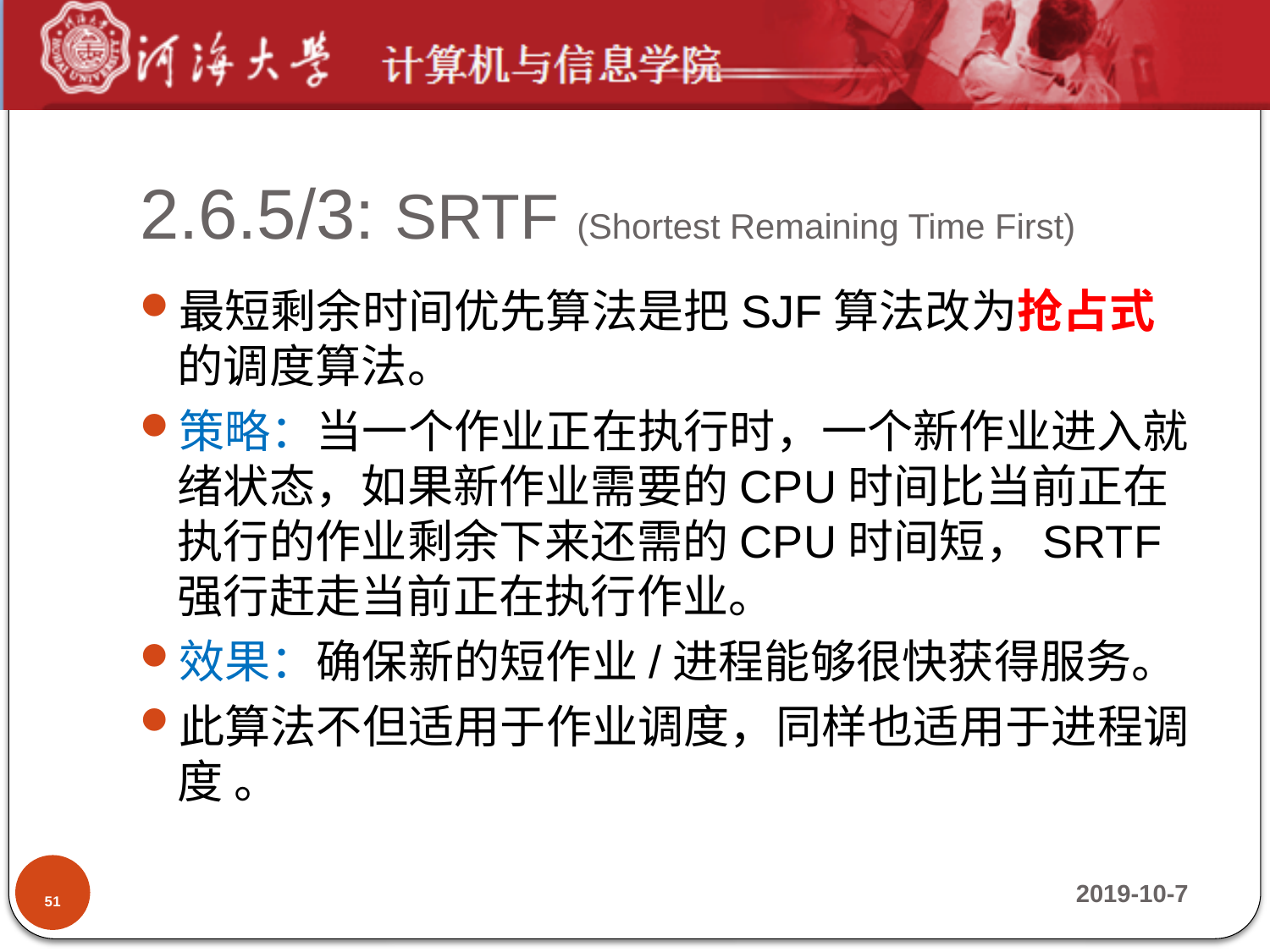

# 2.6.5/3: SRTF (Shortest Remaining Time First)
最短剩余时间优先算法是把SJF算法改为抢占式的调度算法。
策略：当一个作业正在执行时，一个新作业进入就绪状态，如果新作业需要的CPU时间比当前正在执行的作业剩余下来还需的CPU时间短，SRTF强行赶走当前正在执行作业。
效果：确保新的短作业/进程能够很快获得服务。
此算法不但适用于作业调度，同样也适用于进程调度 。
51
2019-10-7